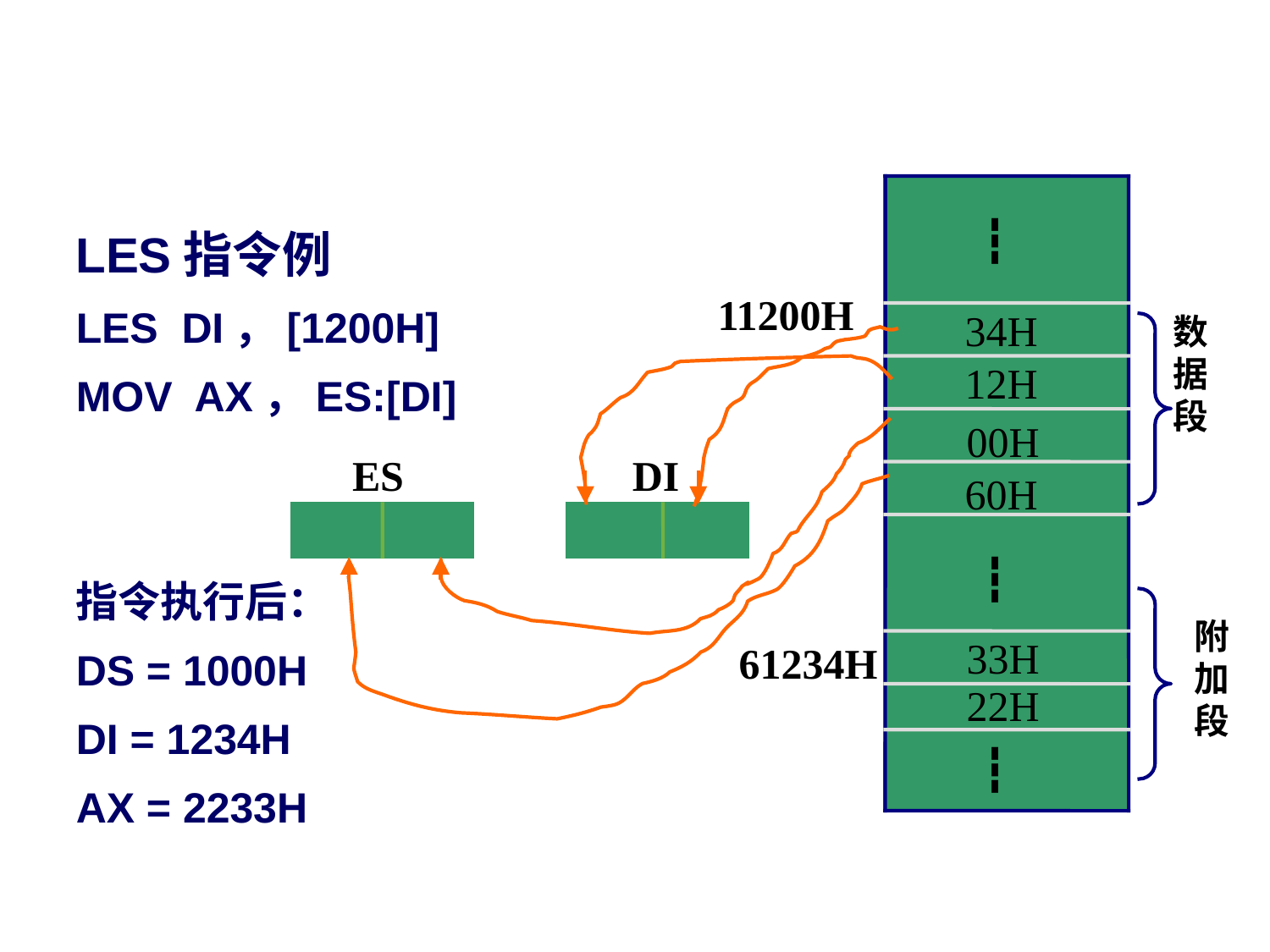

#

┇
LES指令例
LES  DI，[1200H]
MOV  AX，ES:[DI]

指令执行后：
DS = 1000H
DI = 1234H
AX = 2233H
11200H
34H

数据段

12H

00H

ES
DI

60H

┇

附加段
33H
61234H

22H

┇